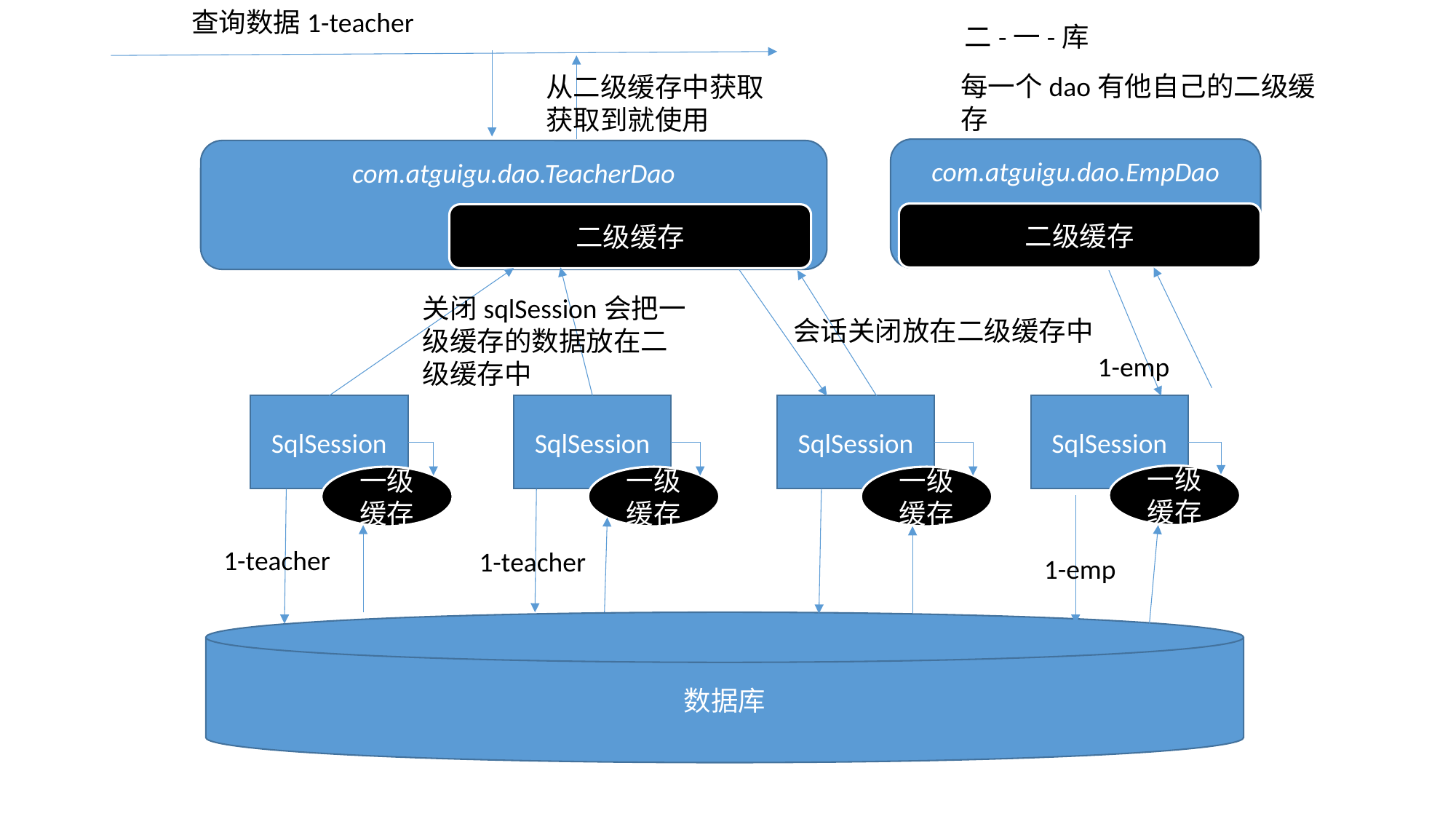

查询数据1-teacher
二-一-库
每一个dao有他自己的二级缓存
从二级缓存中获取获取到就使用
com.atguigu.dao.EmpDao

com.atguigu.dao.TeacherDao

二级缓存
二级缓存
关闭sqlSession会把一级缓存的数据放在二级缓存中
会话关闭放在二级缓存中
1-emp
SqlSession
SqlSession
SqlSession
SqlSession
一级缓存
一级缓存
一级缓存
一级缓存
1-teacher
1-teacher
1-emp
数据库